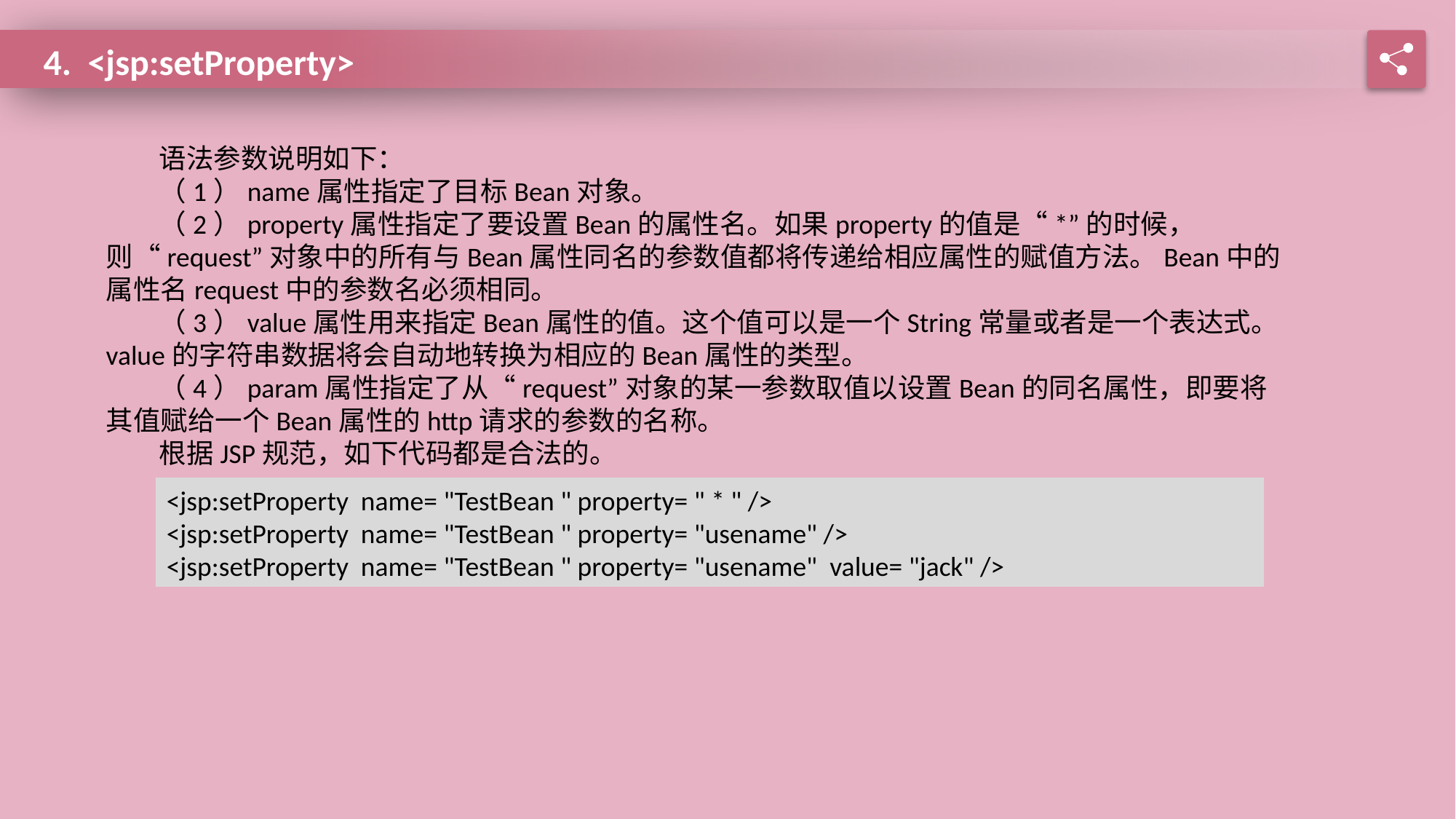

4.  <jsp:setProperty>
语法参数说明如下：
（1）name属性指定了目标Bean对象。
（2）property属性指定了要设置Bean的属性名。如果property的值是“*”的时候，则“request”对象中的所有与Bean属性同名的参数值都将传递给相应属性的赋值方法。Bean中的属性名request中的参数名必须相同。
（3）value属性用来指定Bean属性的值。这个值可以是一个String常量或者是一个表达式。value的字符串数据将会自动地转换为相应的Bean属性的类型。
（4）param属性指定了从“request”对象的某一参数取值以设置Bean的同名属性，即要将其值赋给一个Bean属性的http请求的参数的名称。
根据JSP规范，如下代码都是合法的。
<jsp:setProperty  name= "TestBean " property= " * " />
<jsp:setProperty  name= "TestBean " property= "usename" />
<jsp:setProperty  name= "TestBean " property= "usename"  value= "jack" />